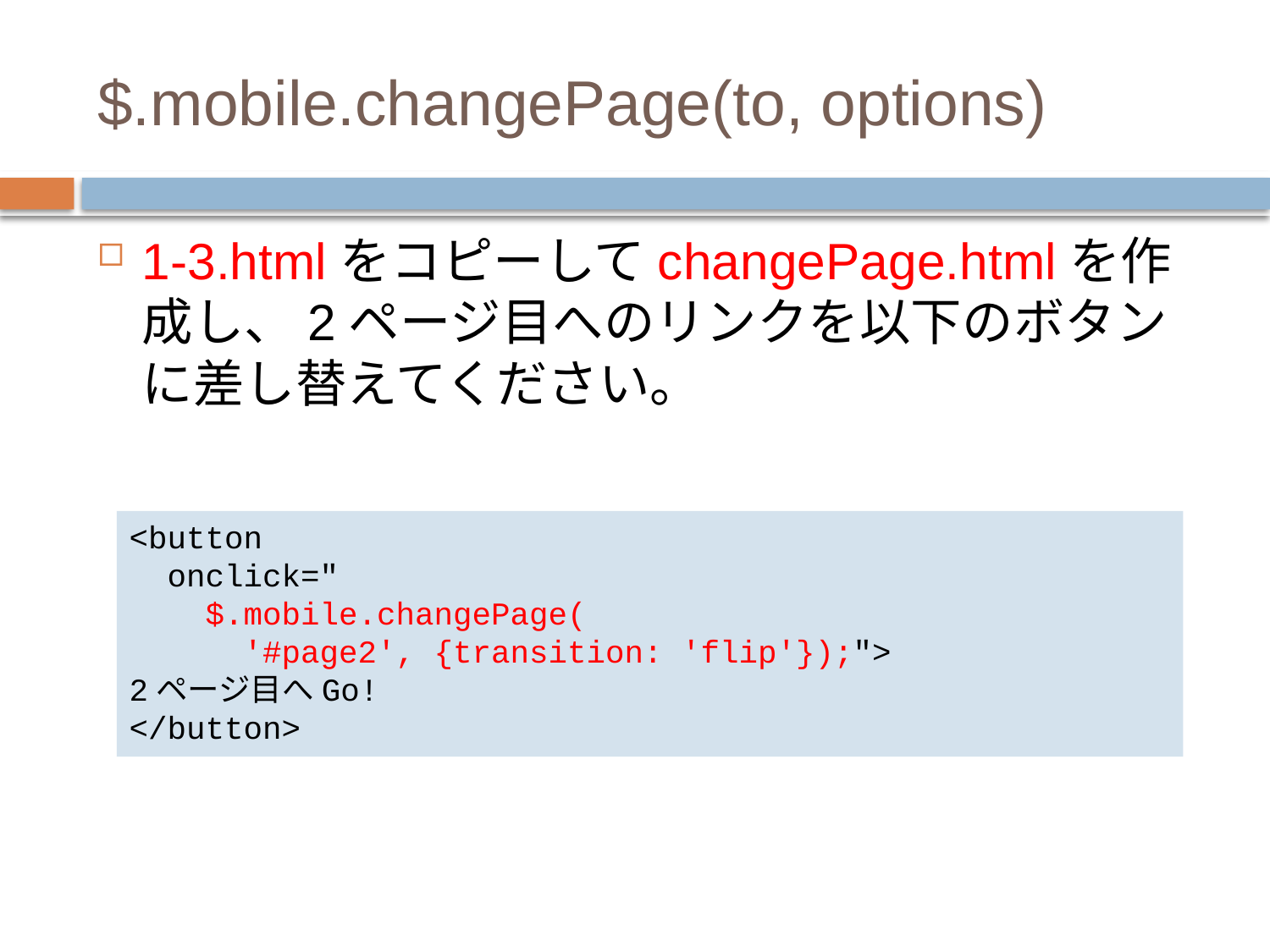

# $.mobile.changePage(to, options)
1-3.htmlをコピーしてchangePage.htmlを作成し、2ページ目へのリンクを以下のボタンに差し替えてください。
<button
  onclick="
    $.mobile.changePage(
      '#page2', {transition: 'flip'});">
2ページ目へGo!
</button>